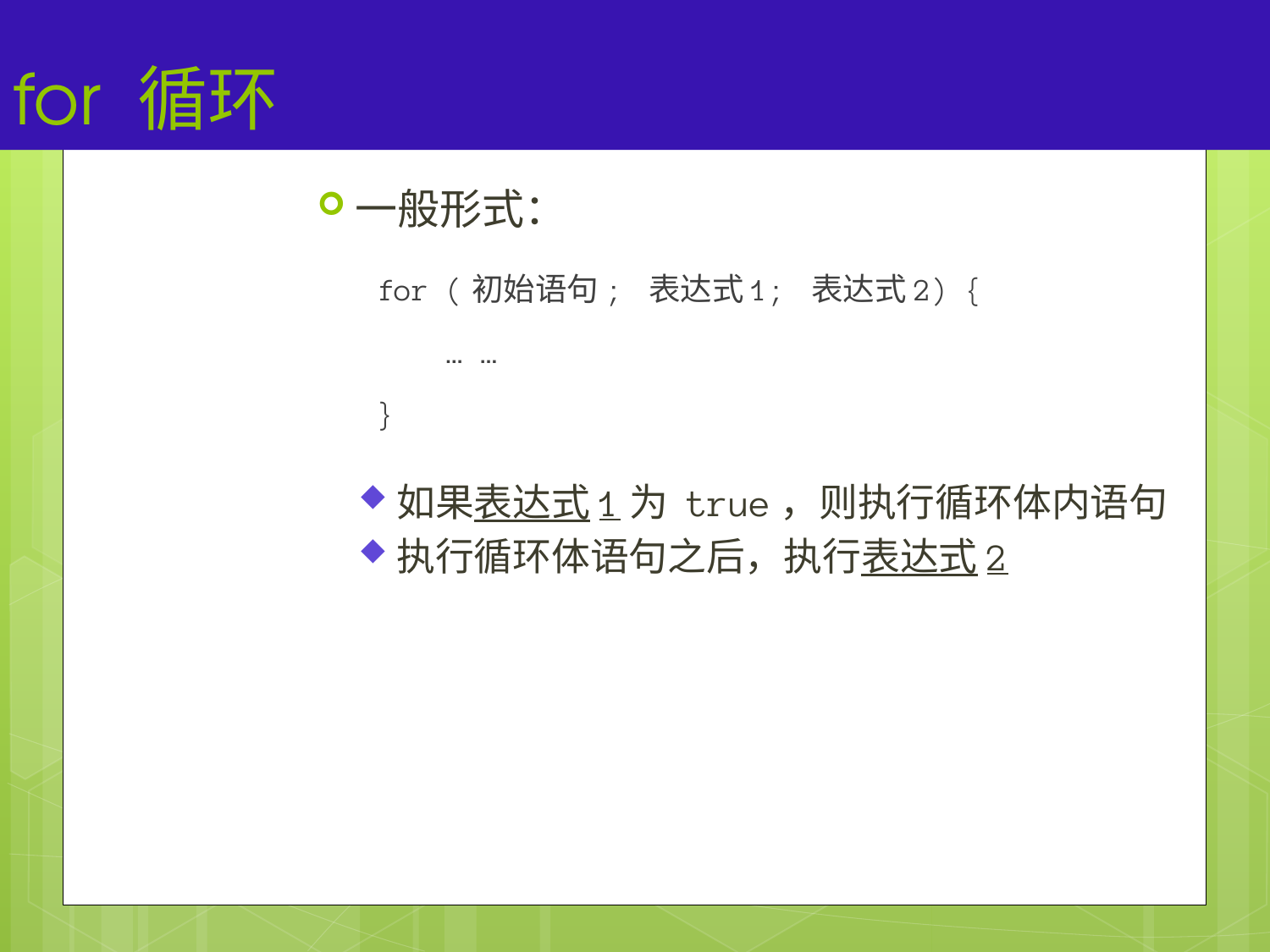

# for 循环
44
一般形式：

如果表达式1为 true，则执行循环体内语句
执行循环体语句之后，执行表达式2
for (初始语句; 表达式1; 表达式2) {
    … …
}